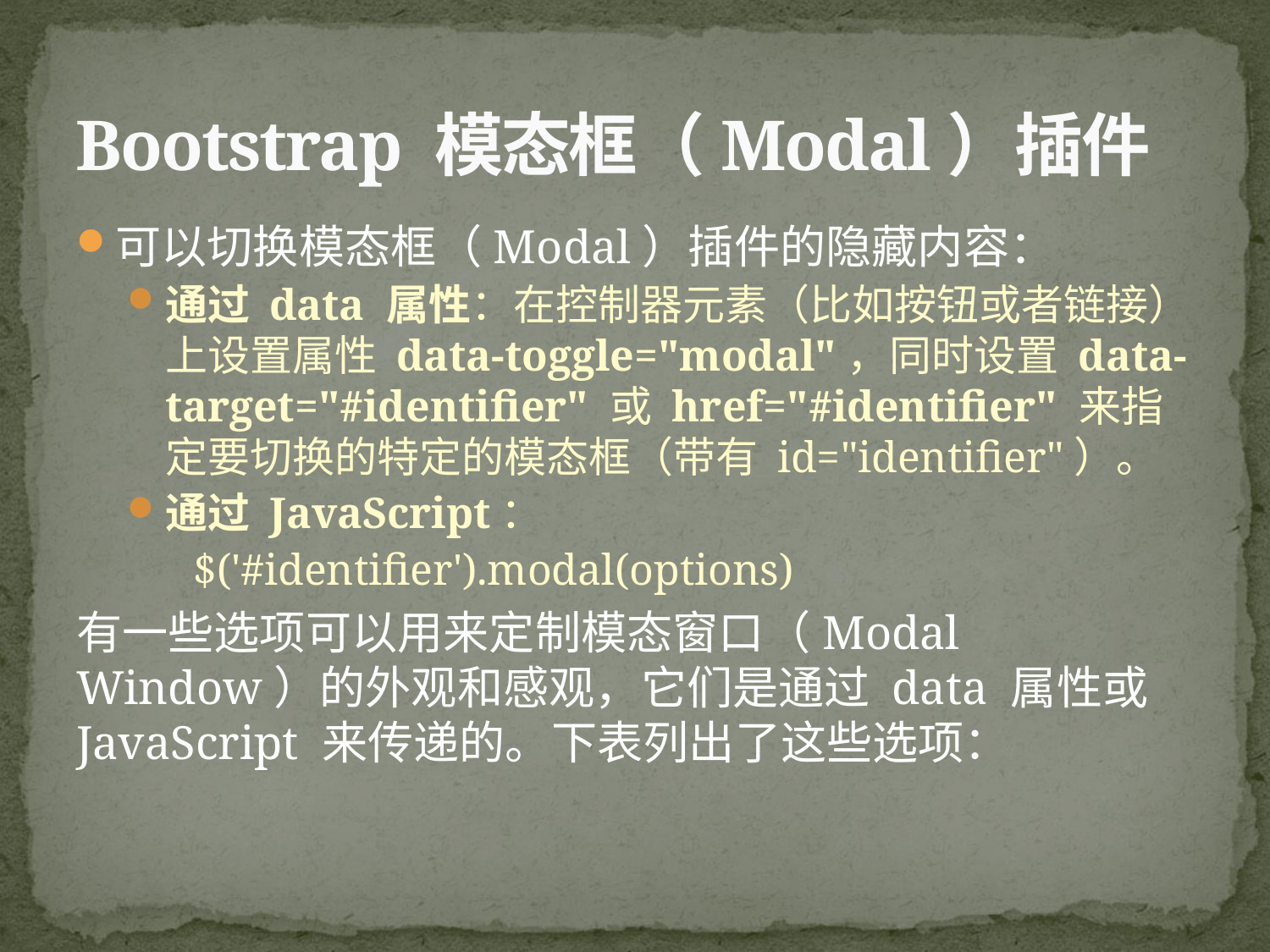

# Bootstrap 模态框（Modal）插件
可以切换模态框（Modal）插件的隐藏内容：
通过 data 属性：在控制器元素（比如按钮或者链接）上设置属性 data-toggle="modal"，同时设置 data-target="#identifier" 或 href="#identifier" 来指定要切换的特定的模态框（带有 id="identifier"）。
通过 JavaScript：
      $('#identifier').modal(options)
有一些选项可以用来定制模态窗口（Modal Window）的外观和感观，它们是通过 data 属性或 JavaScript 来传递的。下表列出了这些选项：